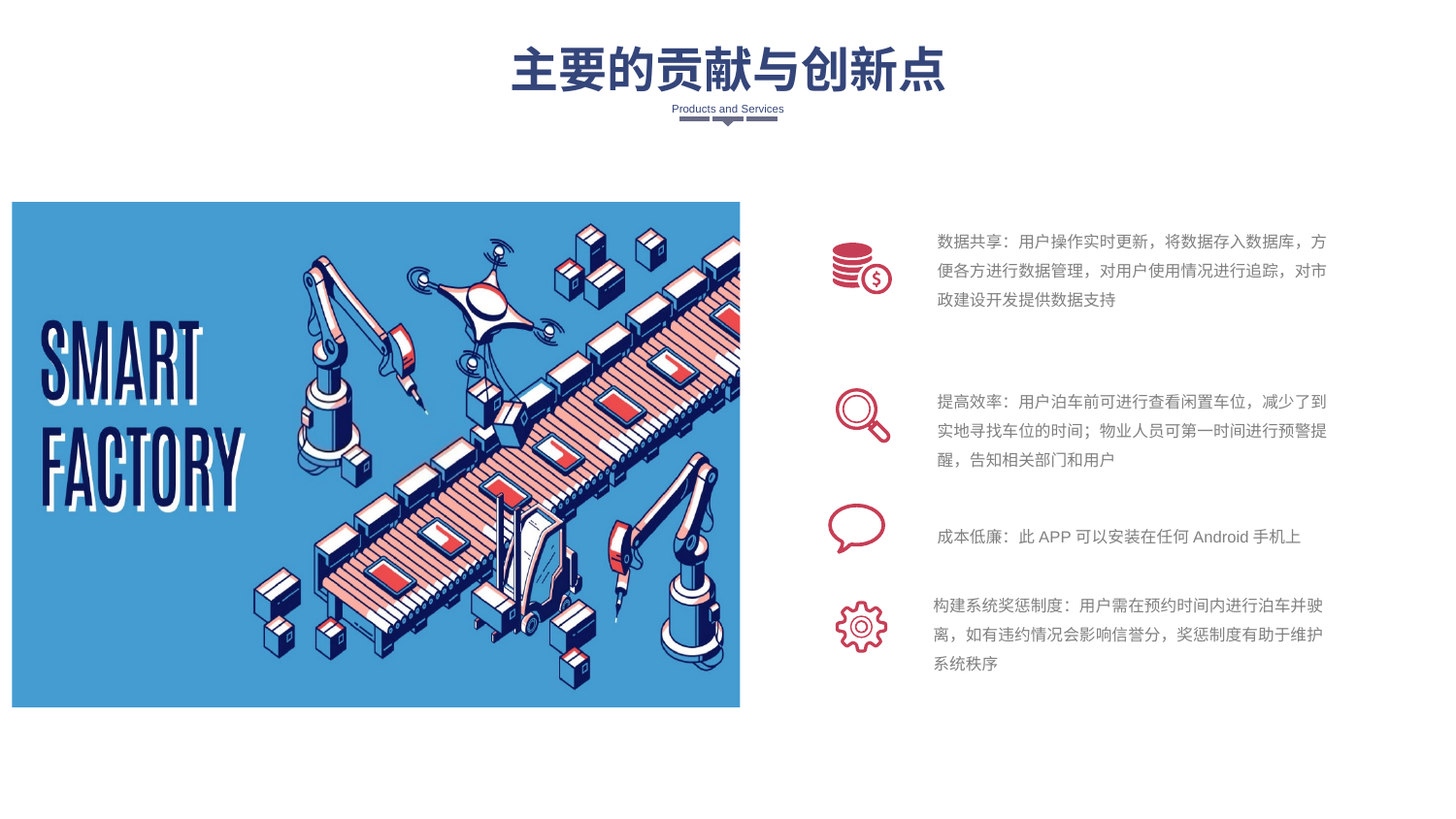

主要的贡献与创新点
Products and Services

数据共享：用户操作实时更新，将数据存入数据库，方便各方进行数据管理，对用户使用情况进行追踪，对市政建设开发提供数据支持

提高效率：用户泊车前可进行查看闲置车位，减少了到实地寻找车位的时间；物业人员可第一时间进行预警提醒，告知相关部门和用户

成本低廉：此APP可以安装在任何Android手机上
构建系统奖惩制度：用户需在预约时间内进行泊车并驶离，如有违约情况会影响信誉分，奖惩制度有助于维护系统秩序